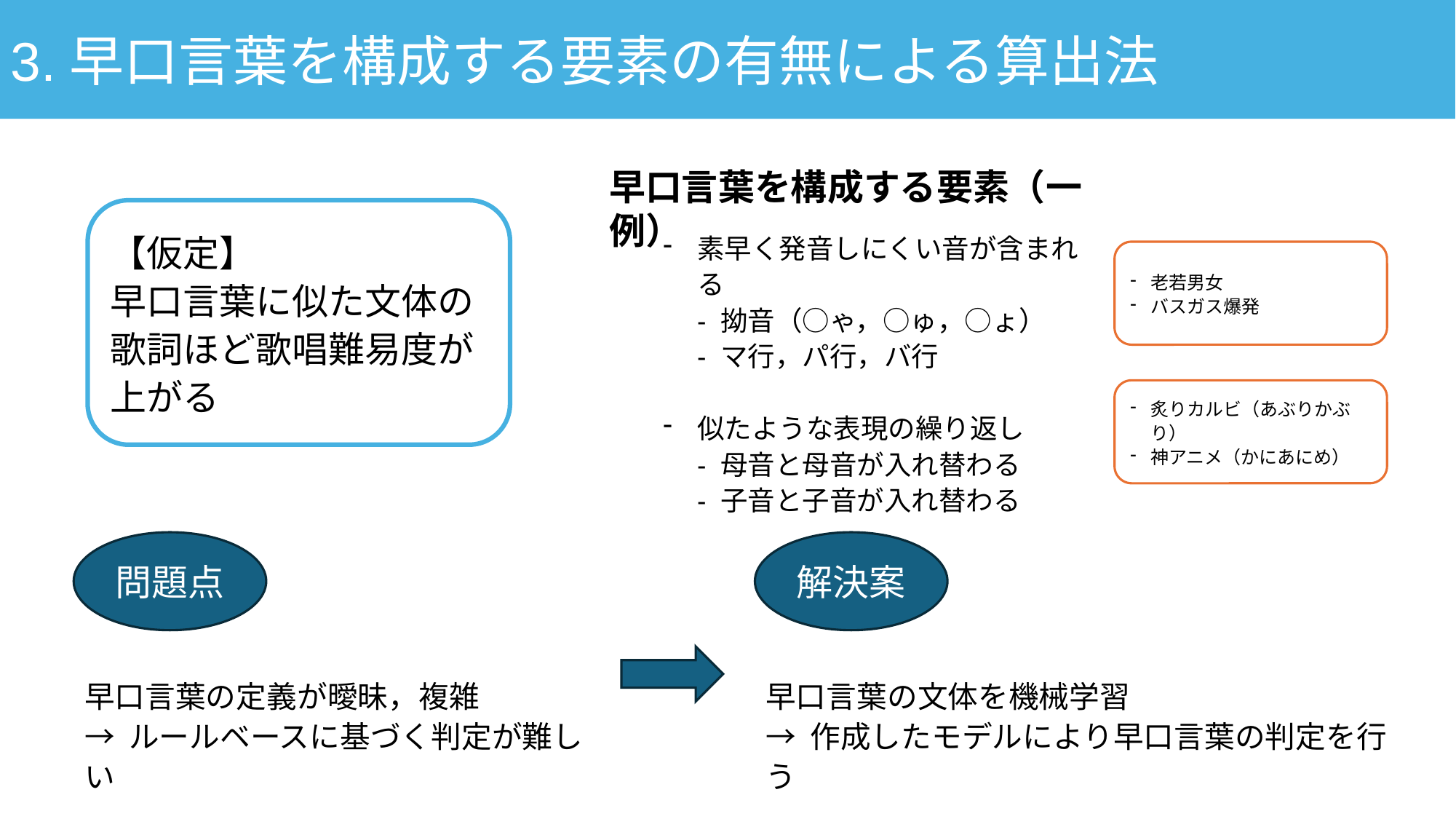

3.早口言葉を構成する要素の有無による算出法
早口言葉を構成する要素（一例）
【仮定】
早口言葉に似た文体の歌詞ほど歌唱難易度が上がる
素早く発音しにくい音が含まれる
- 拗音（○ゃ，○ゅ，○ょ）
- マ行，パ行，バ行

似たような表現の繰り返し
- 母音と母音が入れ替わる
- 子音と子音が入れ替わる
老若男女
バスガス爆発
炙りカルビ（あぶりかぶり）
神アニメ（かにあにめ）
解決案
問題点

早口言葉の定義が曖昧，複雑
→ ルールベースに基づく判定が難しい
早口言葉の文体を機械学習
→ 作成したモデルにより早口言葉の判定を行う